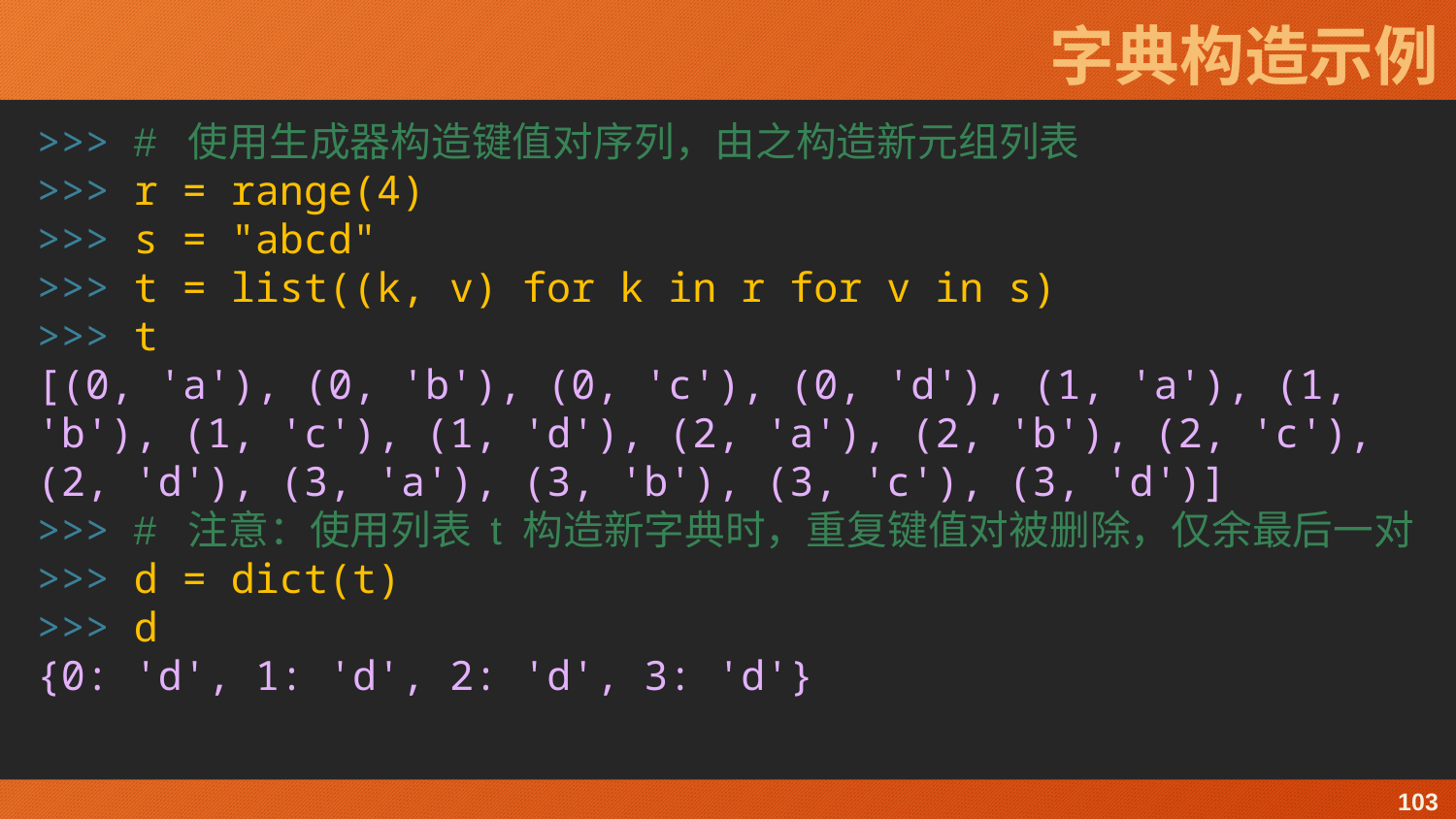

# 字典构造示例
>>> #  使用生成器构造键值对序列，由之构造新元组列表
>>> r = range(4)
>>> s = "abcd"
>>> t = list((k, v) for k in r for v in s)
>>> t
[(0, 'a'), (0, 'b'), (0, 'c'), (0, 'd'), (1, 'a'), (1, 'b'), (1, 'c'), (1, 'd'), (2, 'a'), (2, 'b'), (2, 'c'), (2, 'd'), (3, 'a'), (3, 'b'), (3, 'c'), (3, 'd')]
>>> #  注意：使用列表 t 构造新字典时，重复键值对被删除，仅余最后一对
>>> d = dict(t)
>>> d
{0: 'd', 1: 'd', 2: 'd', 3: 'd'}

103